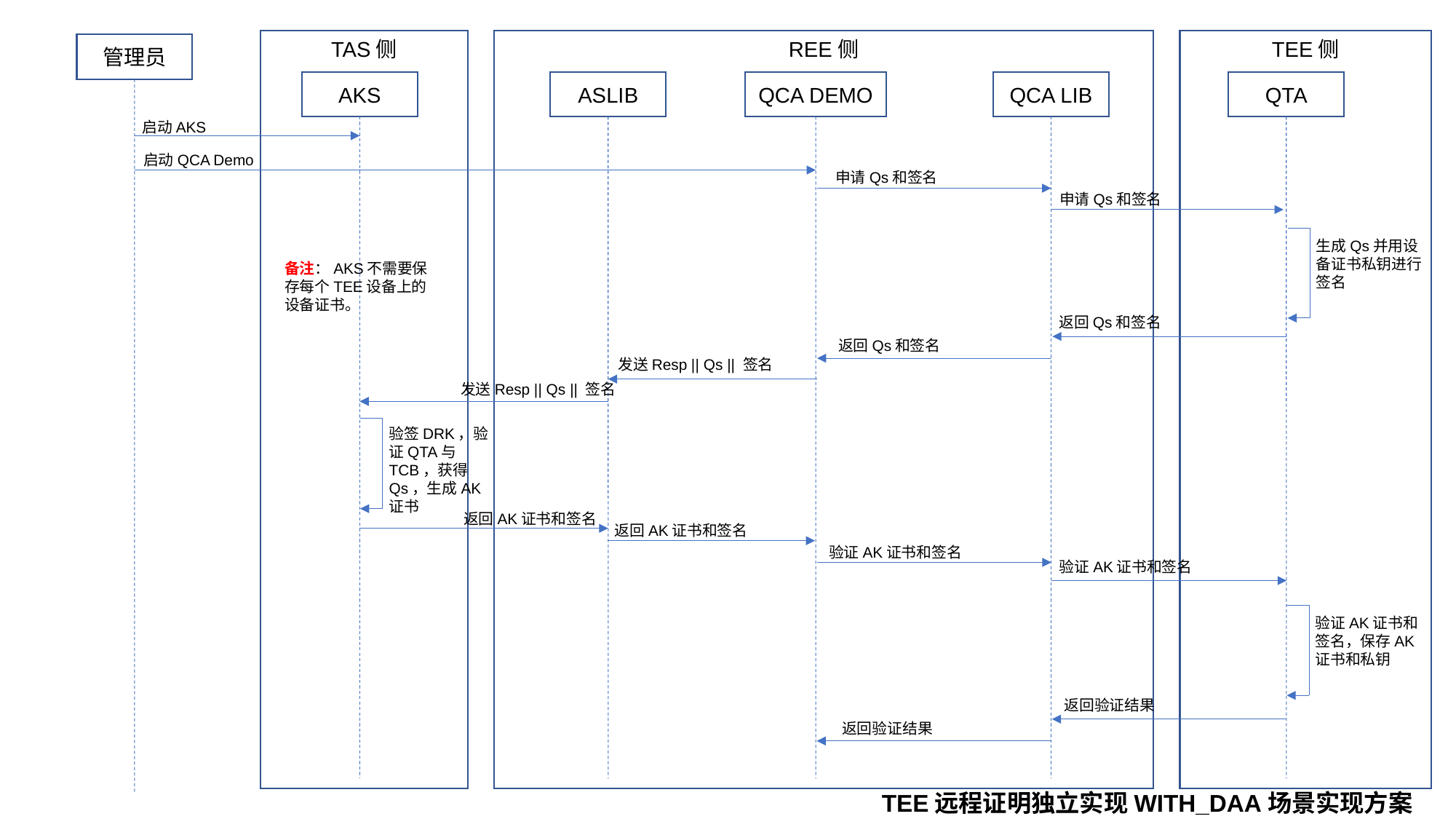

TAS侧
REE侧
TEE侧
管理员
AKS
ASLIB
QCA DEMO
QCA LIB
QTA
启动AKS
启动QCA Demo
申请Qs和签名
申请Qs和签名
生成Qs并用设备证书私钥进行签名
备注：AKS不需要保存每个TEE设备上的设备证书。
返回Qs和签名
返回Qs和签名
发送Resp || Qs || 签名
发送Resp || Qs || 签名
验签DRK，验证QTA与TCB，获得Qs，生成AK证书
返回AK证书和签名
返回AK证书和签名
验证AK证书和签名
验证AK证书和签名
验证AK证书和签名，保存AK证书和私钥
返回验证结果
返回验证结果
TEE远程证明独立实现WITH_DAA场景实现方案